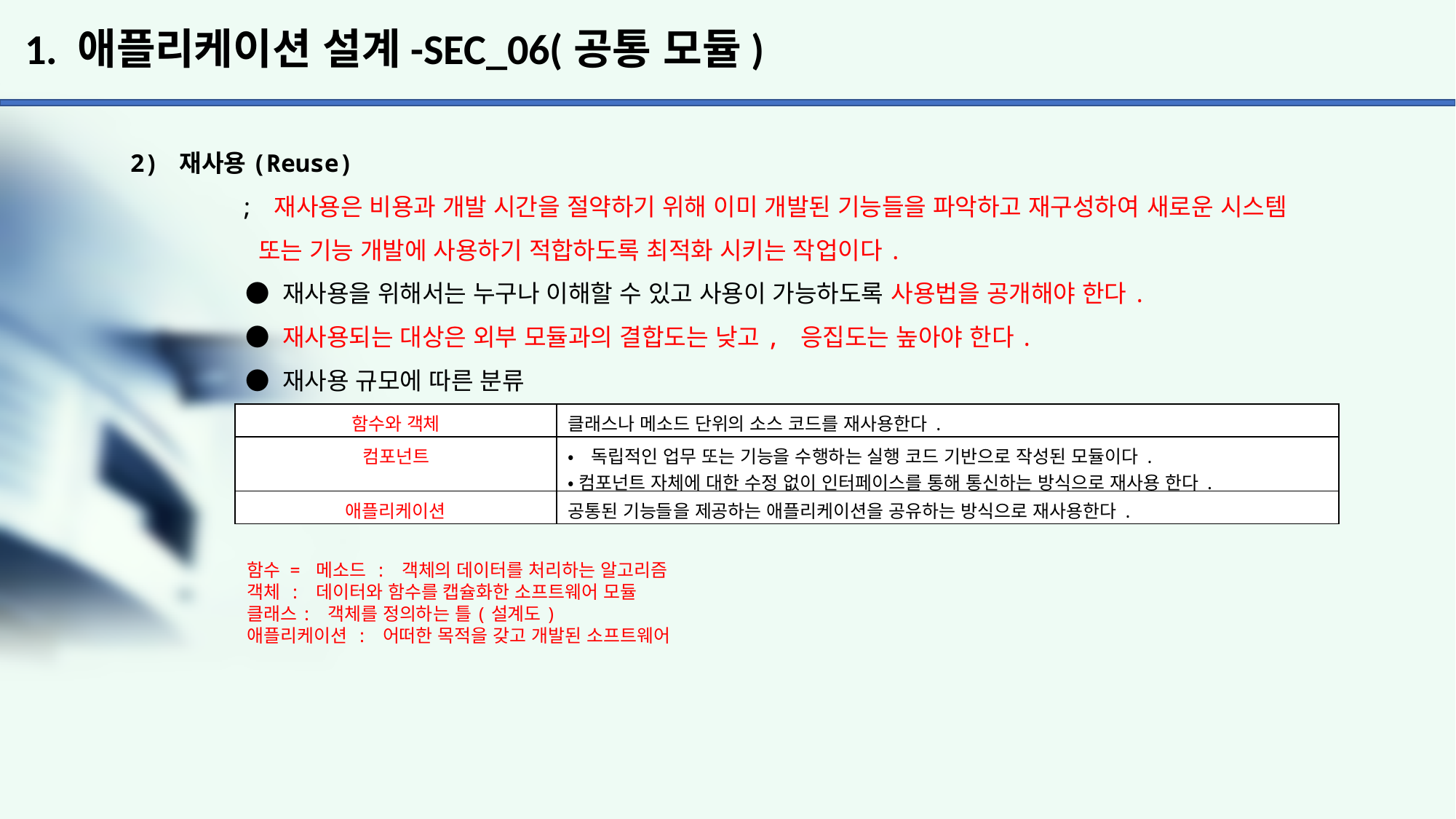

# 1. 애플리케이션 설계-SEC_06(공통 모듈)
2) 재사용(Reuse)
	; 재사용은 비용과 개발 시간을 절약하기 위해 이미 개발된 기능들을 파악하고 재구성하여 새로운 시스템
	  또는 기능 개발에 사용하기 적합하도록 최적화 시키는 작업이다.
	 ● 재사용을 위해서는 누구나 이해할 수 있고 사용이 가능하도록 사용법을 공개해야 한다.
	 ● 재사용되는 대상은 외부 모듈과의 결합도는 낮고, 응집도는 높아야 한다.
	 ● 재사용 규모에 따른 분류
| 함수와 객체 | 클래스나 메소드 단위의 소스 코드를 재사용한다. |
| --- | --- |
| 컴포넌트 | •독립적인 업무 또는 기능을 수행하는 실행 코드 기반으로 작성된 모듈이다. •컴포넌트 자체에 대한 수정 없이 인터페이스를 통해 통신하는 방식으로 재사용 한다. |
| 애플리케이션 | 공통된 기능들을 제공하는 애플리케이션을 공유하는 방식으로 재사용한다. |
함수 = 메소드 : 객체의 데이터를 처리하는 알고리즘
객체 : 데이터와 함수를 캡슐화한 소프트웨어 모듈
클래스: 객체를 정의하는 틀(설계도)
애플리케이션 : 어떠한 목적을 갖고 개발된 소프트웨어